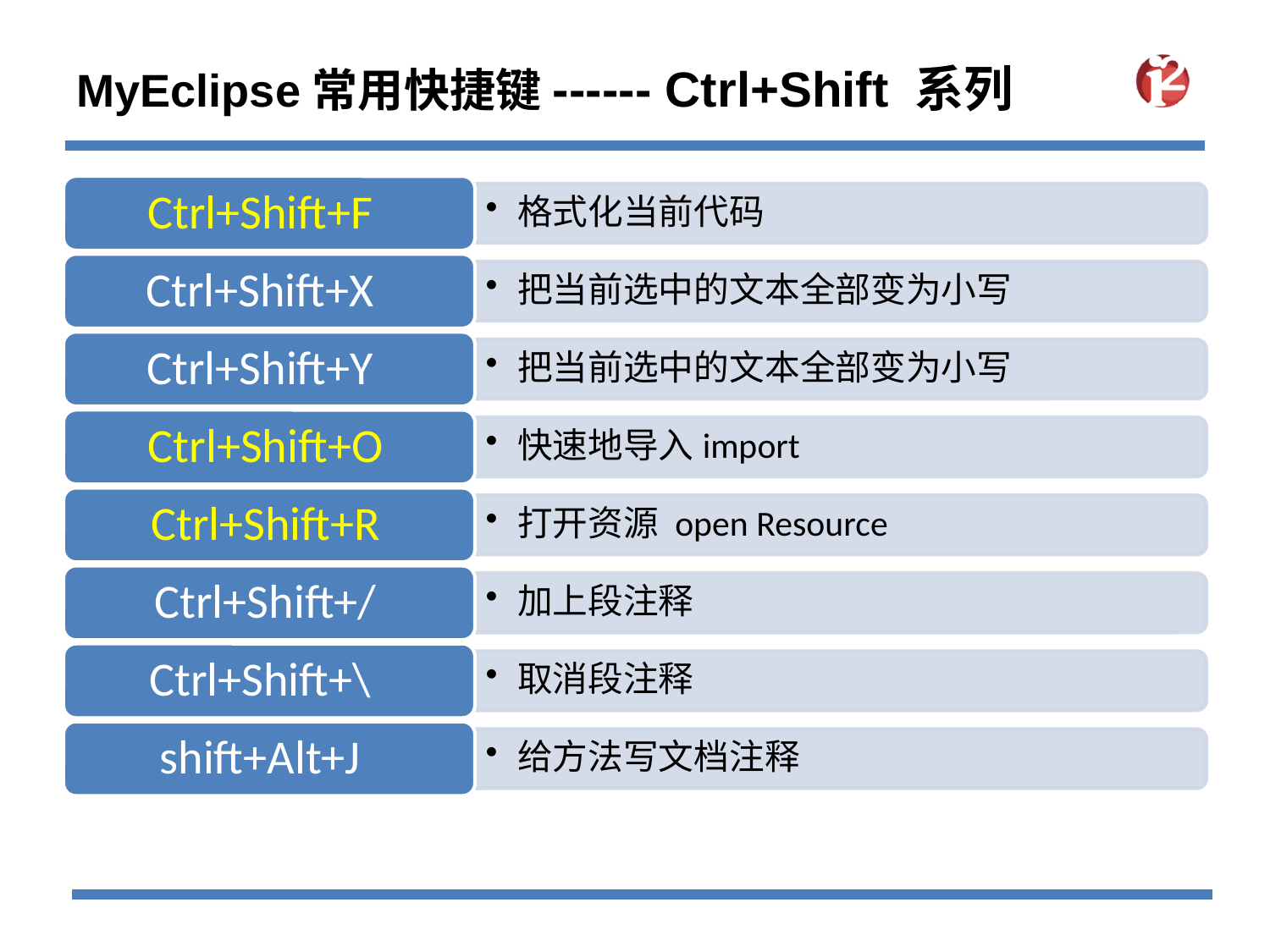

# MyEclipse常用快捷键------ Ctrl+Shift 系列
格式化当前代码
Ctrl+Shift+F
把当前选中的文本全部变为小写
Ctrl+Shift+X
把当前选中的文本全部变为小写
Ctrl+Shift+Y
快速地导入import
Ctrl+Shift+O
打开资源 open Resource
Ctrl+Shift+R
加上段注释
Ctrl+Shift+/
取消段注释
Ctrl+Shift+\
给方法写文档注释
shift+Alt+J